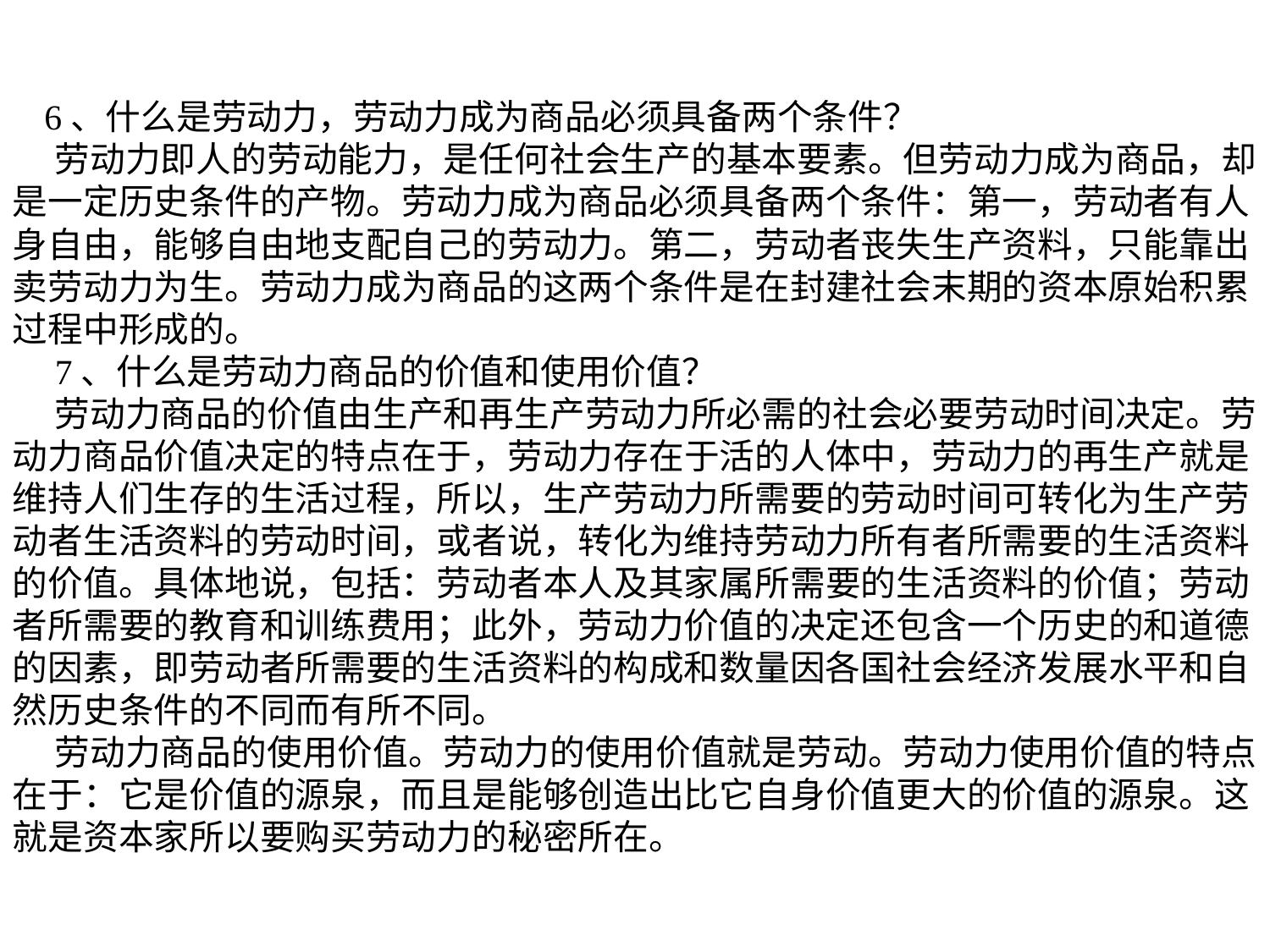

6、什么是劳动力，劳动力成为商品必须具备两个条件？
劳动力即人的劳动能力，是任何社会生产的基本要素。但劳动力成为商品，却是一定历史条件的产物。劳动力成为商品必须具备两个条件：第一，劳动者有人身自由，能够自由地支配自己的劳动力。第二，劳动者丧失生产资料，只能靠出卖劳动力为生。劳动力成为商品的这两个条件是在封建社会末期的资本原始积累过程中形成的。
7、什么是劳动力商品的价值和使用价值？
劳动力商品的价值由生产和再生产劳动力所必需的社会必要劳动时间决定。劳动力商品价值决定的特点在于，劳动力存在于活的人体中，劳动力的再生产就是维持人们生存的生活过程，所以，生产劳动力所需要的劳动时间可转化为生产劳动者生活资料的劳动时间，或者说，转化为维持劳动力所有者所需要的生活资料的价值。具体地说，包括：劳动者本人及其家属所需要的生活资料的价值；劳动者所需要的教育和训练费用；此外，劳动力价值的决定还包含一个历史的和道德的因素，即劳动者所需要的生活资料的构成和数量因各国社会经济发展水平和自然历史条件的不同而有所不同。
劳动力商品的使用价值。劳动力的使用价值就是劳动。劳动力使用价值的特点在于：它是价值的源泉，而且是能够创造出比它自身价值更大的价值的源泉。这就是资本家所以要购买劳动力的秘密所在。